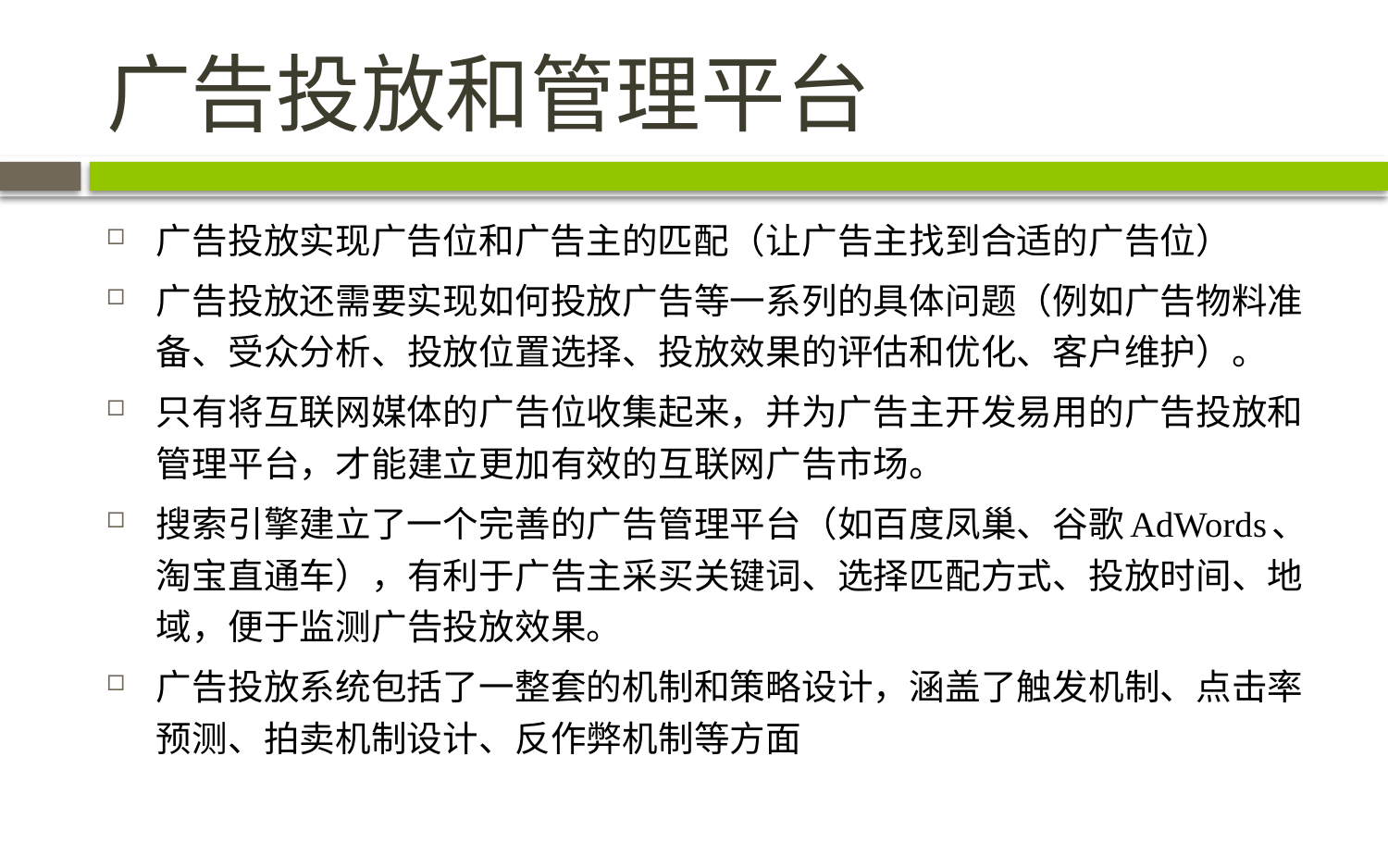

# 广告投放和管理平台
广告投放实现广告位和广告主的匹配（让广告主找到合适的广告位）
广告投放还需要实现如何投放广告等一系列的具体问题（例如广告物料准备、受众分析、投放位置选择、投放效果的评估和优化、客户维护）。
只有将互联网媒体的广告位收集起来，并为广告主开发易用的广告投放和管理平台，才能建立更加有效的互联网广告市场。
搜索引擎建立了一个完善的广告管理平台（如百度凤巢、谷歌AdWords、淘宝直通车），有利于广告主采买关键词、选择匹配方式、投放时间、地域，便于监测广告投放效果。
广告投放系统包括了一整套的机制和策略设计，涵盖了触发机制、点击率预测、拍卖机制设计、反作弊机制等方面